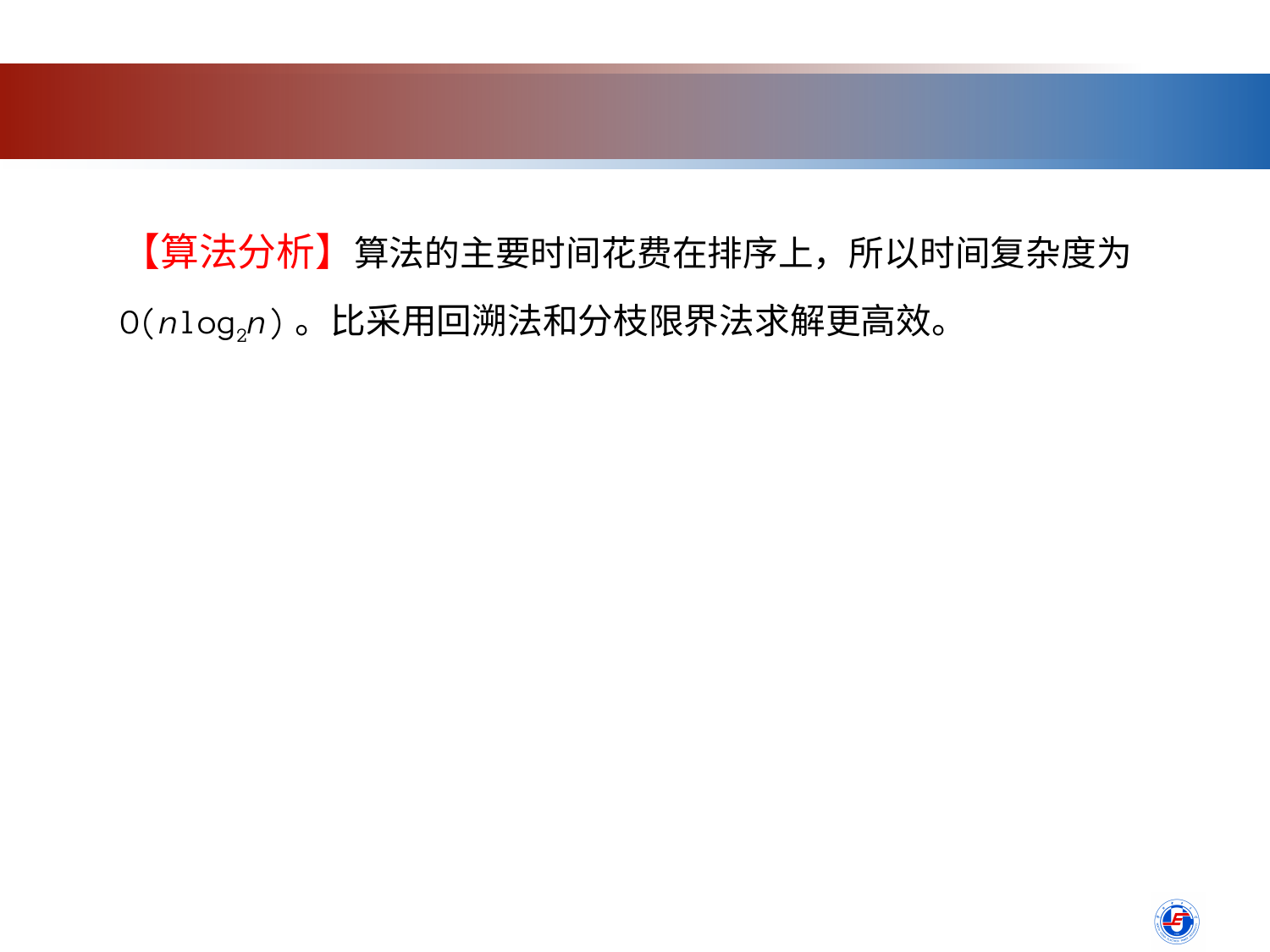

【算法分析】算法的主要时间花费在排序上，所以时间复杂度为O(nlog2n)。比采用回溯法和分枝限界法求解更高效。